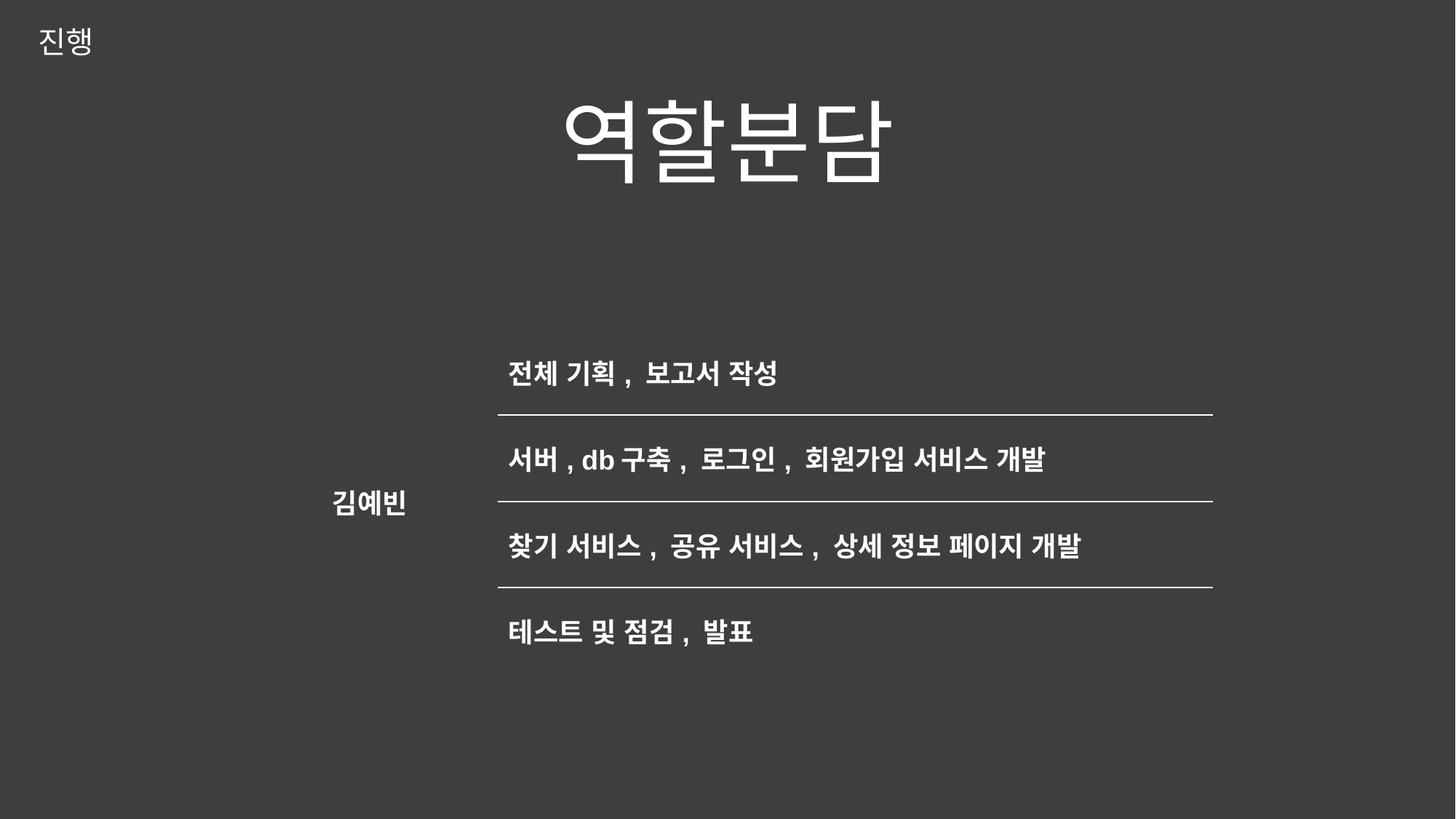

진행
역할분담
| 김예빈 | 전체 기획, 보고서 작성 |
| --- | --- |
| 11/12주차 | 서버, db구축, 로그인, 회원가입 서비스 개발 |
| 13/14주차 | 찾기 서비스, 공유 서비스, 상세 정보 페이지 개발 |
| 15주차 | 테스트 및 점검, 발표 |